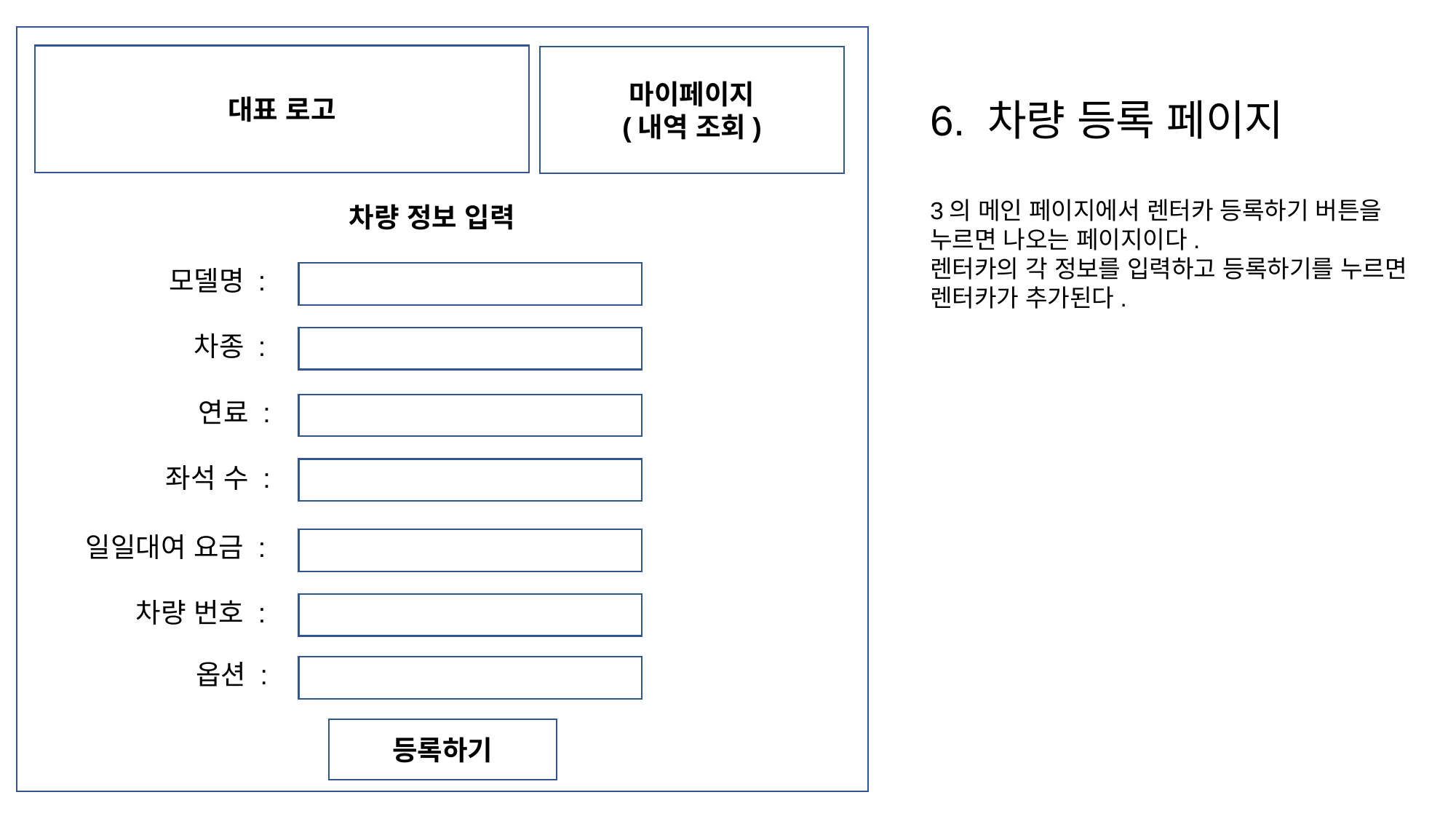

대표 로고
마이페이지
(내역 조회)
6. 차량 등록 페이지

3의 메인 페이지에서 렌터카 등록하기 버튼을 누르면 나오는 페이지이다.
렌터카의 각 정보를 입력하고 등록하기를 누르면 렌터카가 추가된다.

차량 정보 입력
모델명 :

 차종 :

    연료 :

  좌석 수 :

일일대여 요금 :

차량 번호 :

    옵션 :

등록하기